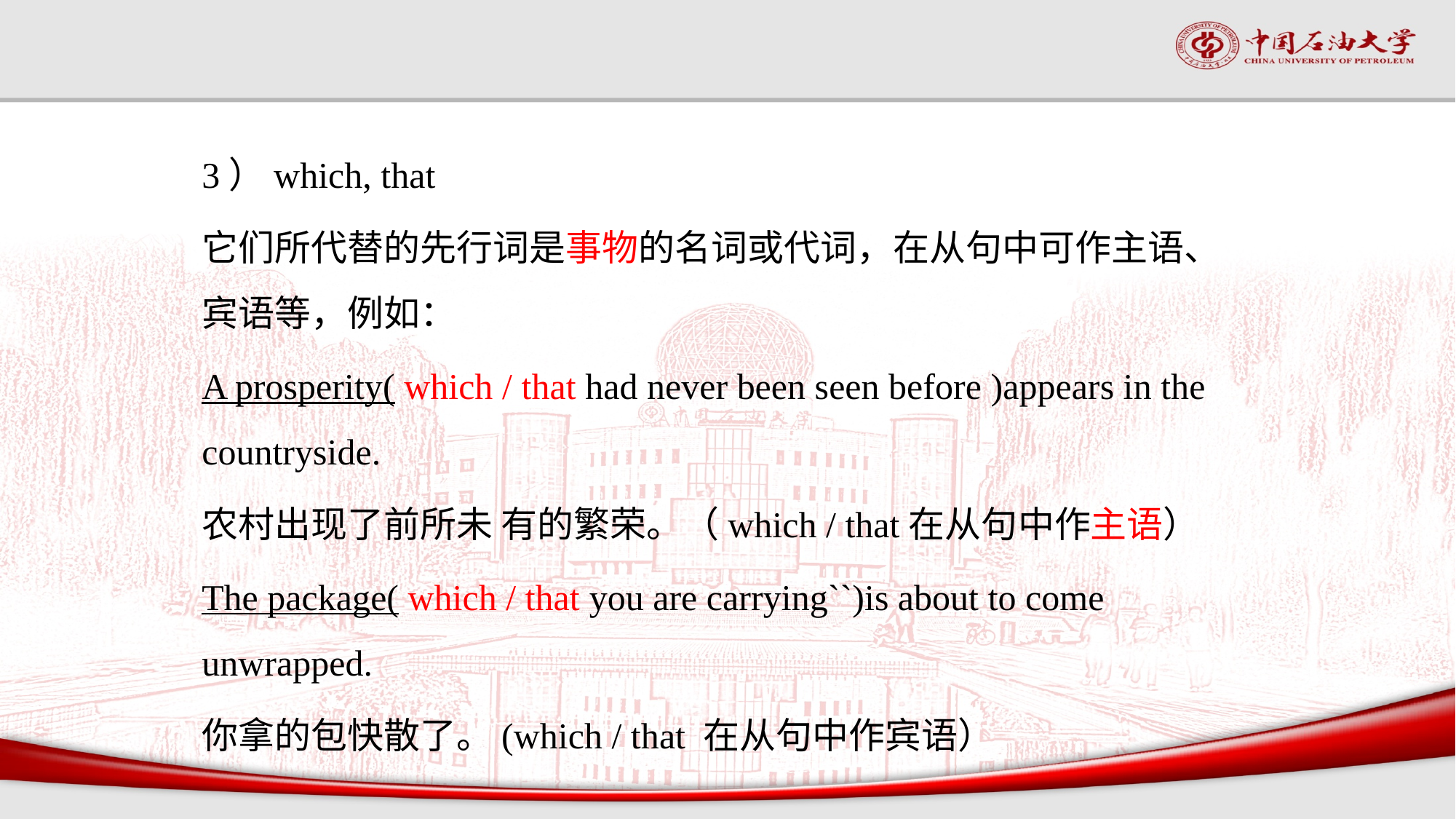

3）which, that
它们所代替的先行词是事物的名词或代词，在从句中可作主语、宾语等，例如：
A prosperity( which / that had never been seen before )appears in the countryside.
农村出现了前所未 有的繁荣。（which / that在从句中作主语）
The package( which / that you are carrying``)is about to come unwrapped.
你拿的包快散了。(which / that 在从句中作宾语）